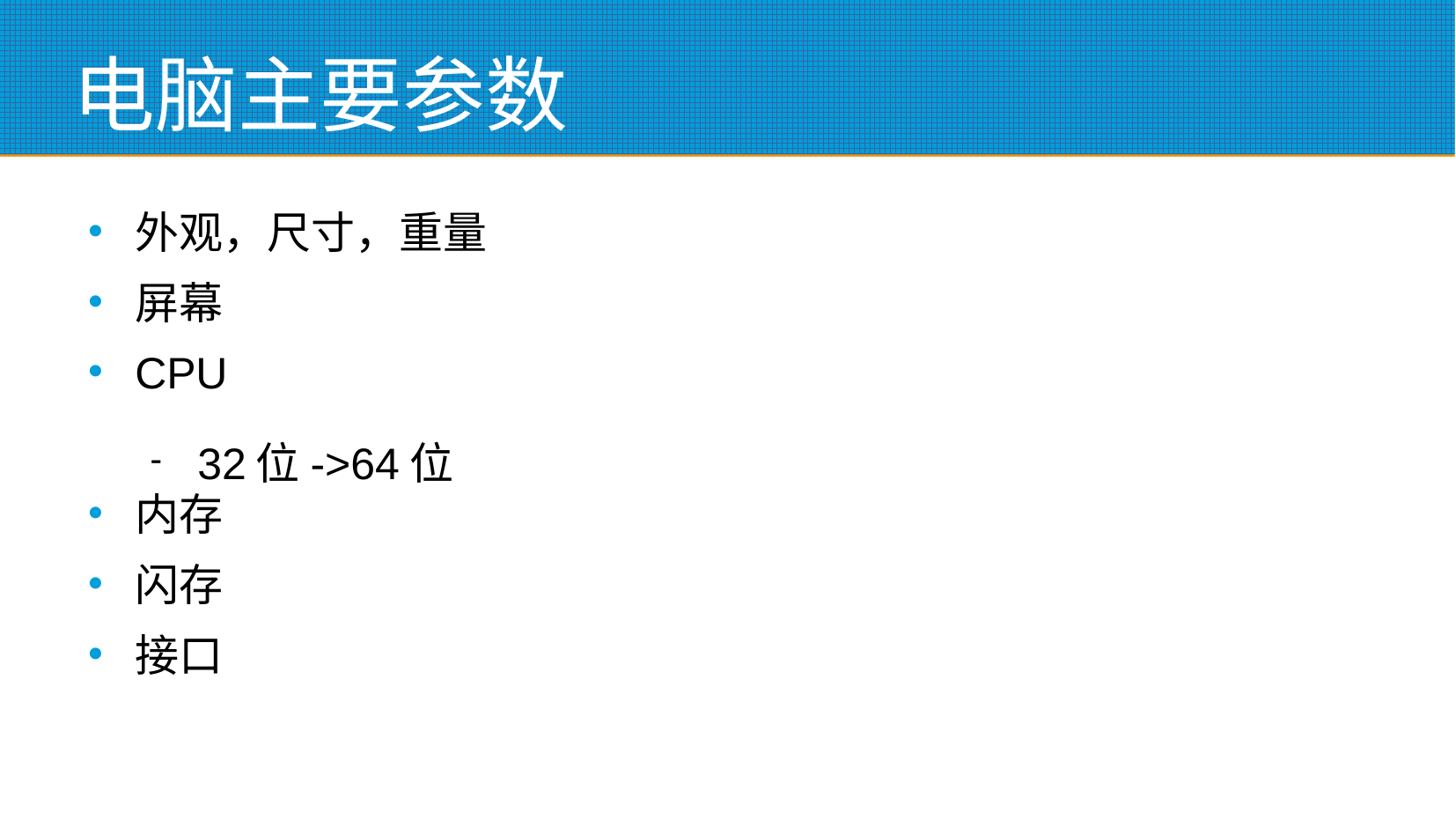

# 电脑主要参数
外观，尺寸，重量
屏幕
CPU
32位->64位
内存
闪存
接口